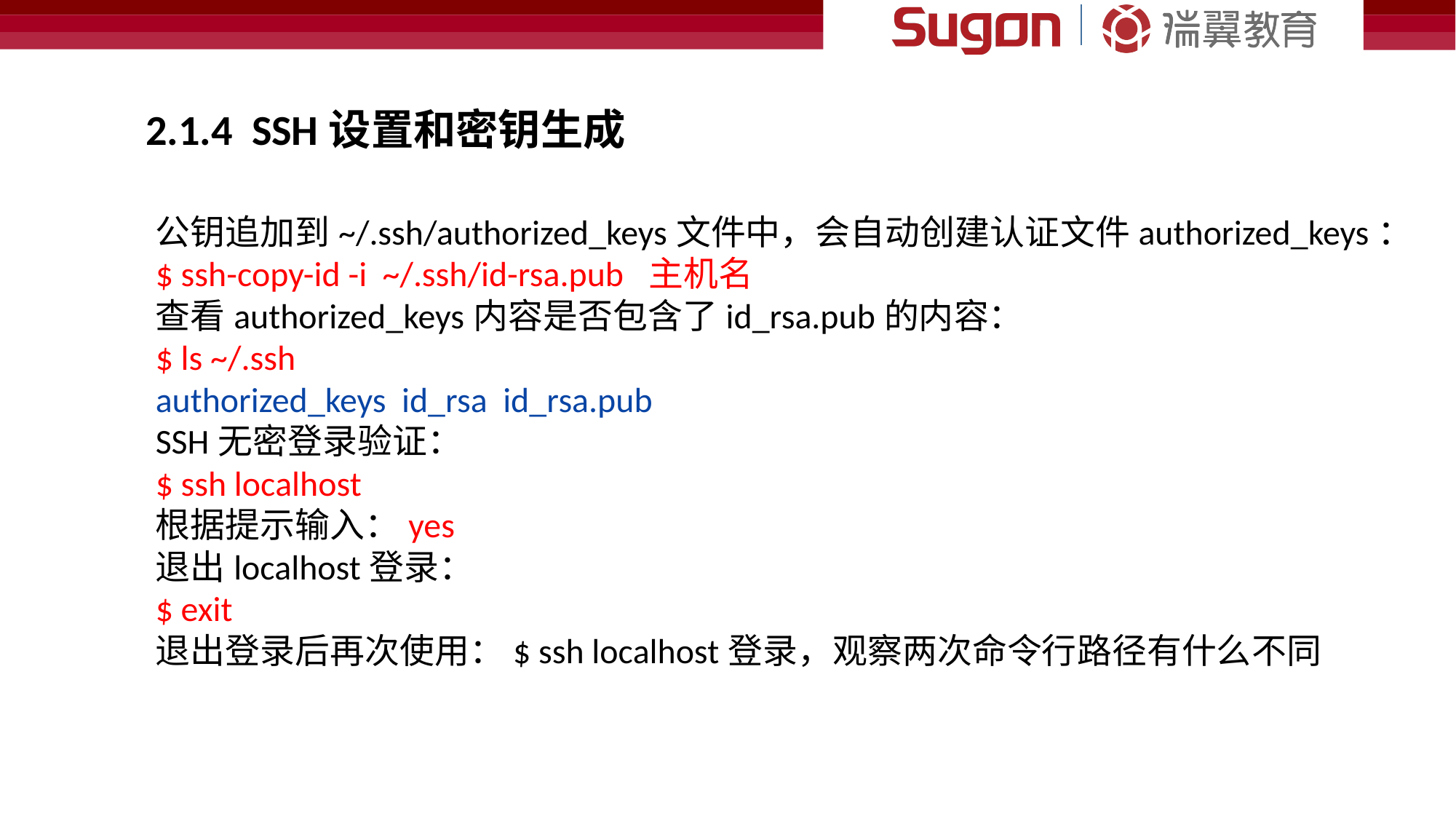

2.1.4  SSH设置和密钥生成
公钥追加到~/.ssh/authorized_keys文件中，会自动创建认证文件authorized_keys：
$ ssh-copy-id -i  ~/.ssh/id-rsa.pub  主机名
查看authorized_keys内容是否包含了id_rsa.pub的内容：
$ ls ~/.ssh
authorized_keys  id_rsa  id_rsa.pub
SSH无密登录验证：
$ ssh localhost
根据提示输入：yes
退出localhost登录：
$ exit
退出登录后再次使用：$ ssh localhost登录，观察两次命令行路径有什么不同